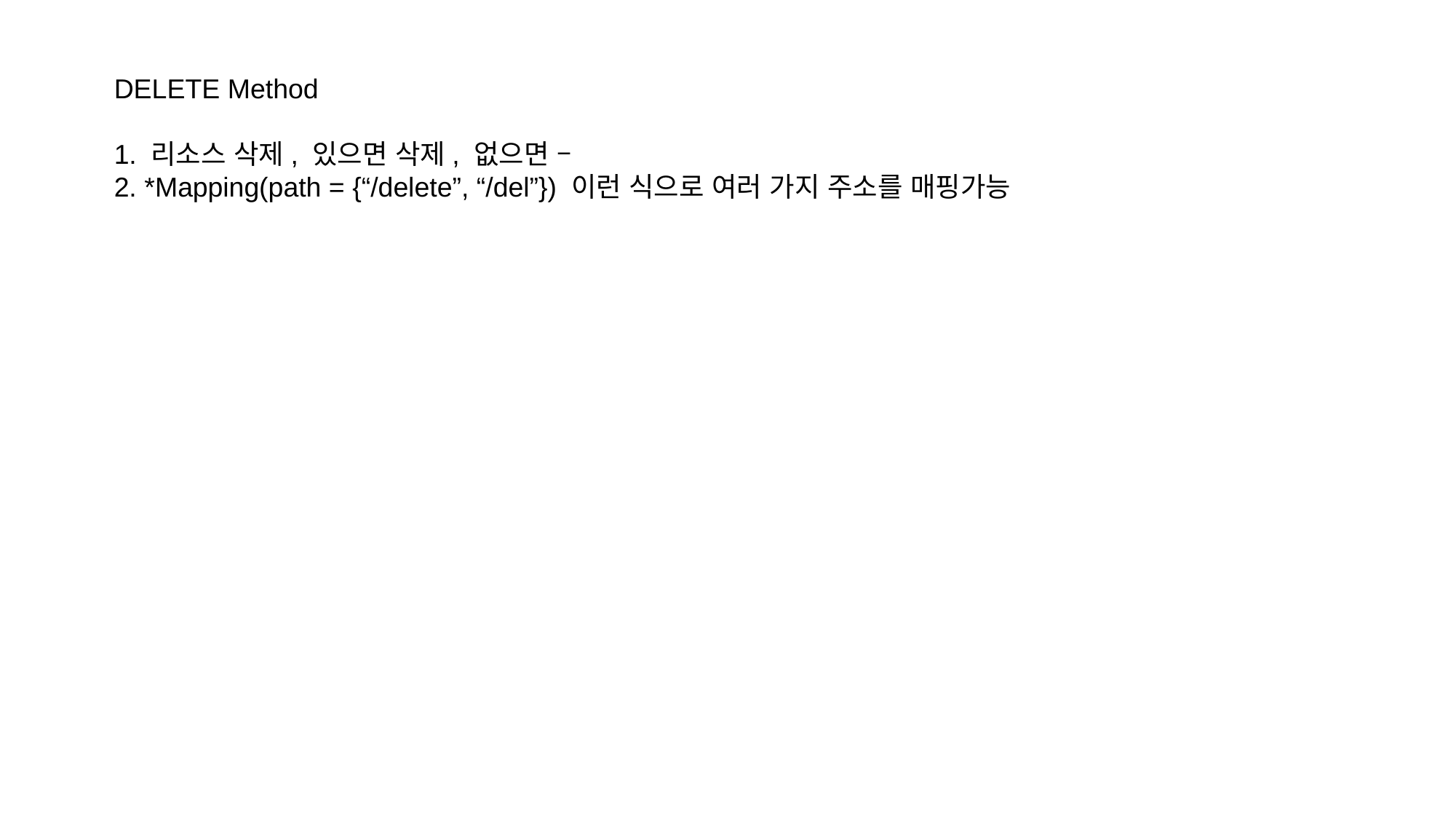

DELETE Method

1. 리소스 삭제, 있으면 삭제, 없으면 –
2. *Mapping(path = {“/delete”, “/del”}) 이런 식으로 여러 가지 주소를 매핑가능